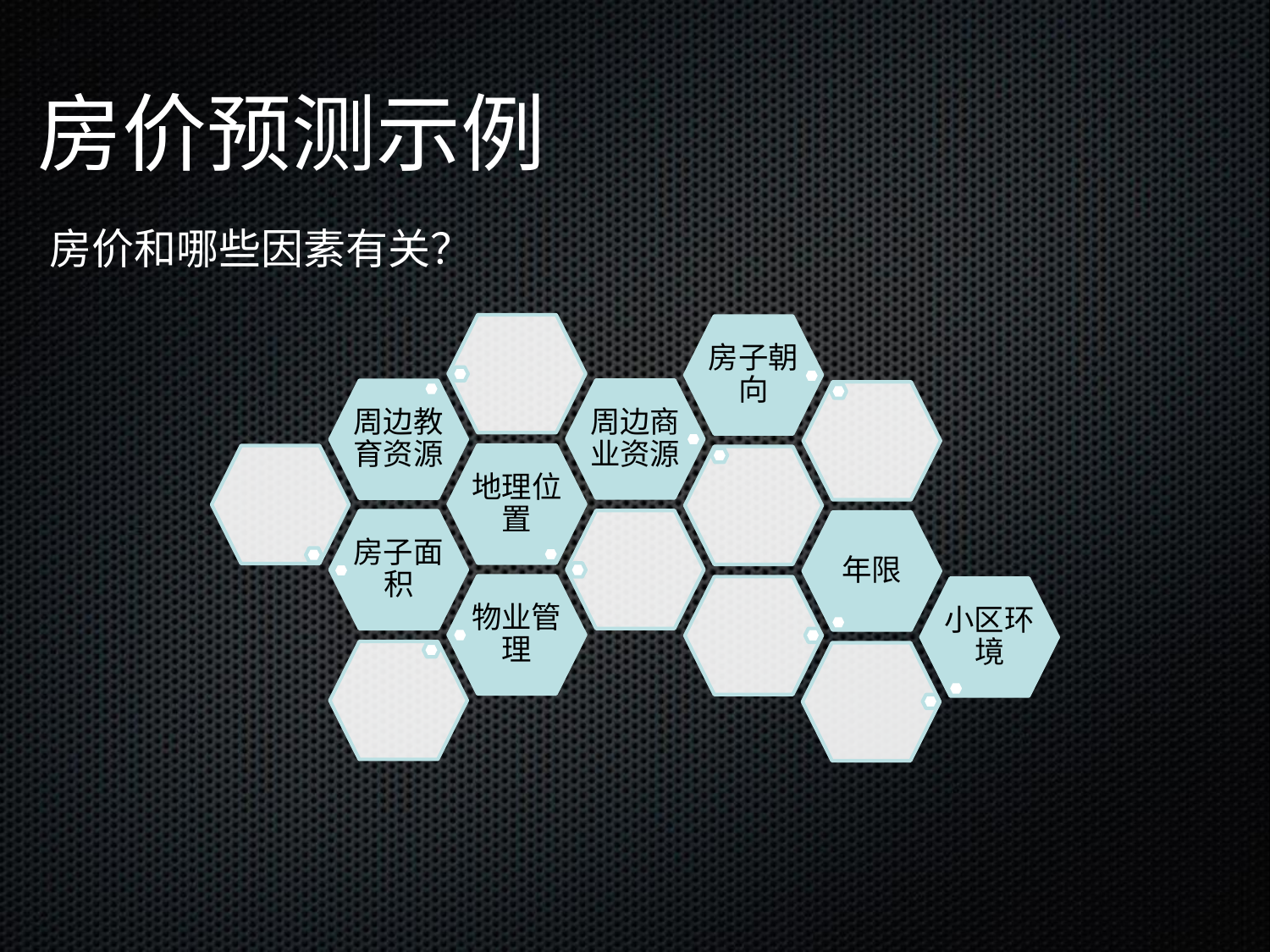

房价预测示例
房价和哪些因素有关？
房子面积
地理位置
周边教育资源
周边商业资源
房子朝向
年限
物业管理
小区环境